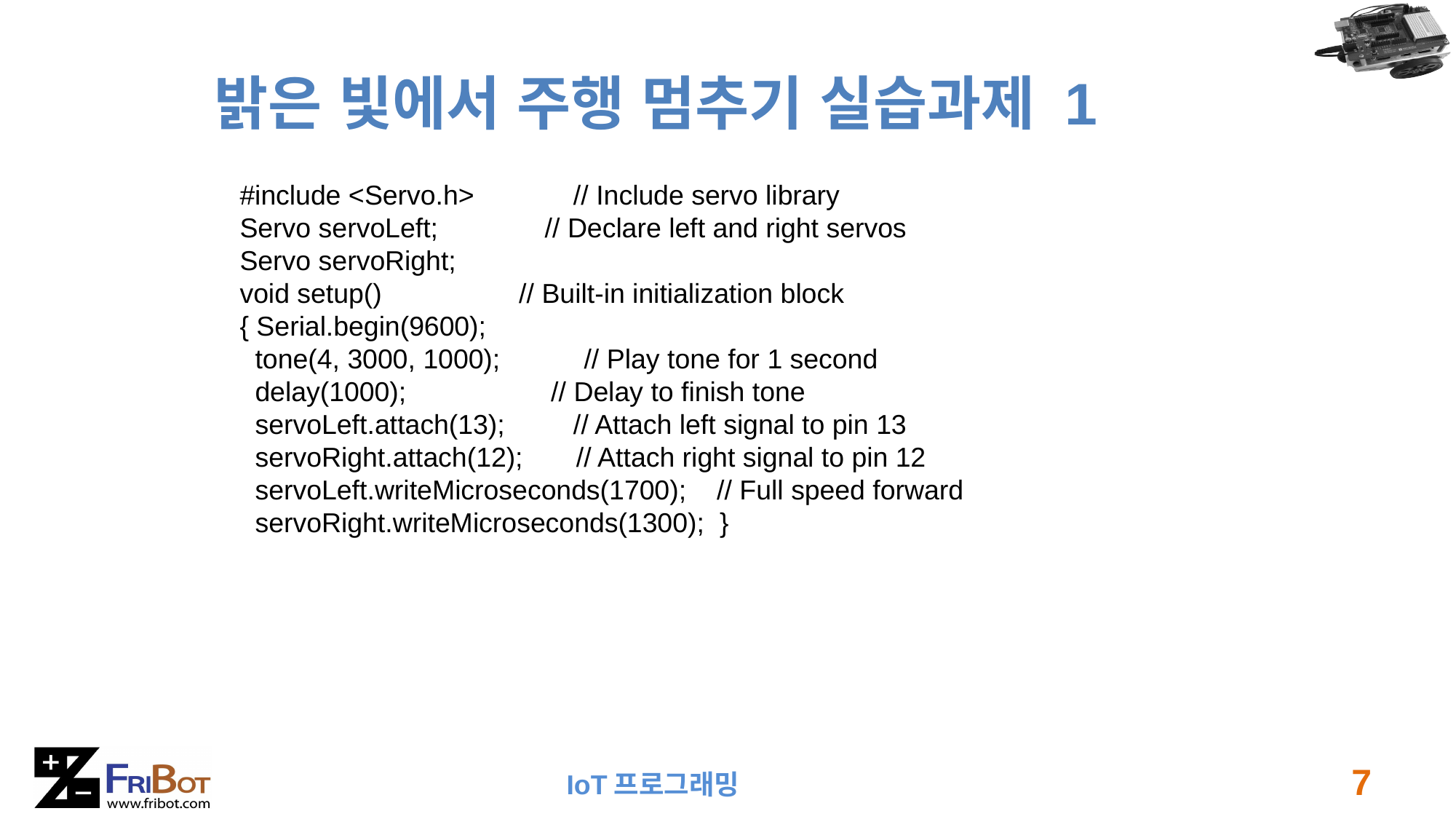

# 밝은 빛에서 주행 멈추기 실습과제 1
#include <Servo.h>             // Include servo library
Servo servoLeft;              // Declare left and right servos
Servo servoRight;
void setup()                  // Built-in initialization block
{ Serial.begin(9600);
  tone(4, 3000, 1000);           // Play tone for 1 second
  delay(1000);                   // Delay to finish tone
  servoLeft.attach(13);         // Attach left signal to pin 13
  servoRight.attach(12);       // Attach right signal to pin 12
  servoLeft.writeMicroseconds(1700);    // Full speed forward
  servoRight.writeMicroseconds(1300);  }
7